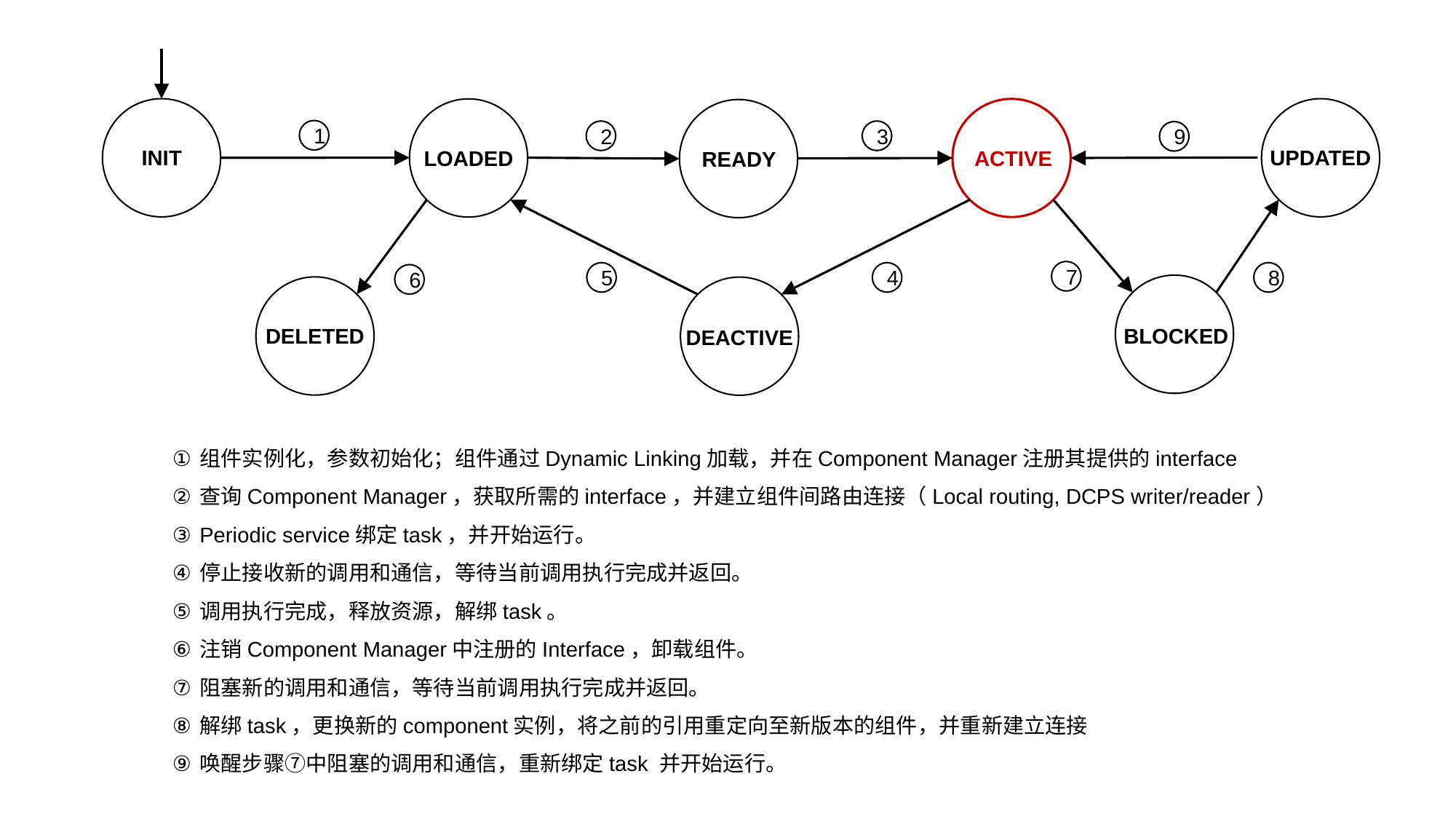

INIT

UPDATED

LOADED

ACTIVE

READY
1
2
3
9
7
5
4
8
6

BLOCKED

DELETED

DEACTIVE
PARALLEL
组件实例化，参数初始化；组件通过Dynamic Linking加载，并在Component Manager注册其提供的interface
查询Component Manager，获取所需的interface，并建立组件间路由连接（Local routing, DCPS writer/reader）
Periodic service绑定task，并开始运行。
停止接收新的调用和通信，等待当前调用执行完成并返回。
调用执行完成，释放资源，解绑task。
注销Component Manager中注册的Interface，卸载组件。
阻塞新的调用和通信，等待当前调用执行完成并返回。
解绑task，更换新的component实例，将之前的引用重定向至新版本的组件，并重新建立连接
唤醒步骤⑦中阻塞的调用和通信，重新绑定task 并开始运行。